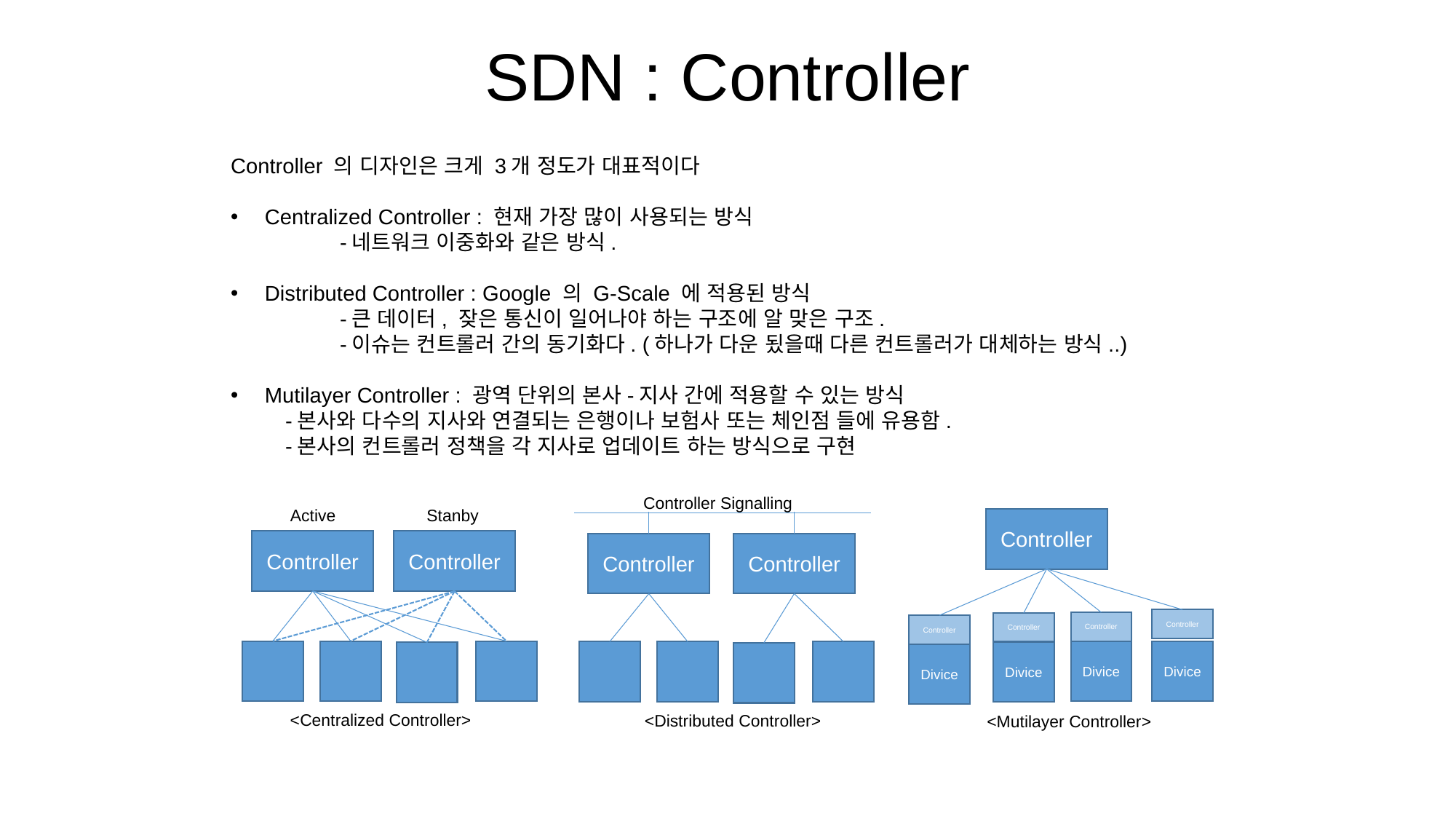

# SDN : Controller
Controller 의 디자인은 크게 3개 정도가 대표적이다

Centralized Controller : 현재 가장 많이 사용되는 방식
	-네트워크 이중화와 같은 방식.

Distributed Controller : Google 의 G-Scale 에 적용된 방식
	-큰 데이터, 잦은 통신이 일어나야 하는 구조에 알 맞은 구조.
	-이슈는 컨트롤러 간의 동기화다. (하나가 다운 됬을때 다른 컨트롤러가 대체하는 방식..)

Mutilayer Controller : 광역 단위의 본사-지사 간에 적용할 수 있는 방식
-본사와 다수의 지사와 연결되는 은행이나 보험사 또는 체인점 들에 유용함.
-본사의 컨트롤러 정책을 각 지사로 업데이트 하는 방식으로 구현
Controller Signalling
Active
Stanby
Controller
Controller
Controller
Controller
Controller
Controller
Controller
Controller
Controller

Divice
Divice

Divice

Divice
<Centralized Controller>
<Distributed Controller>
<Mutilayer Controller>